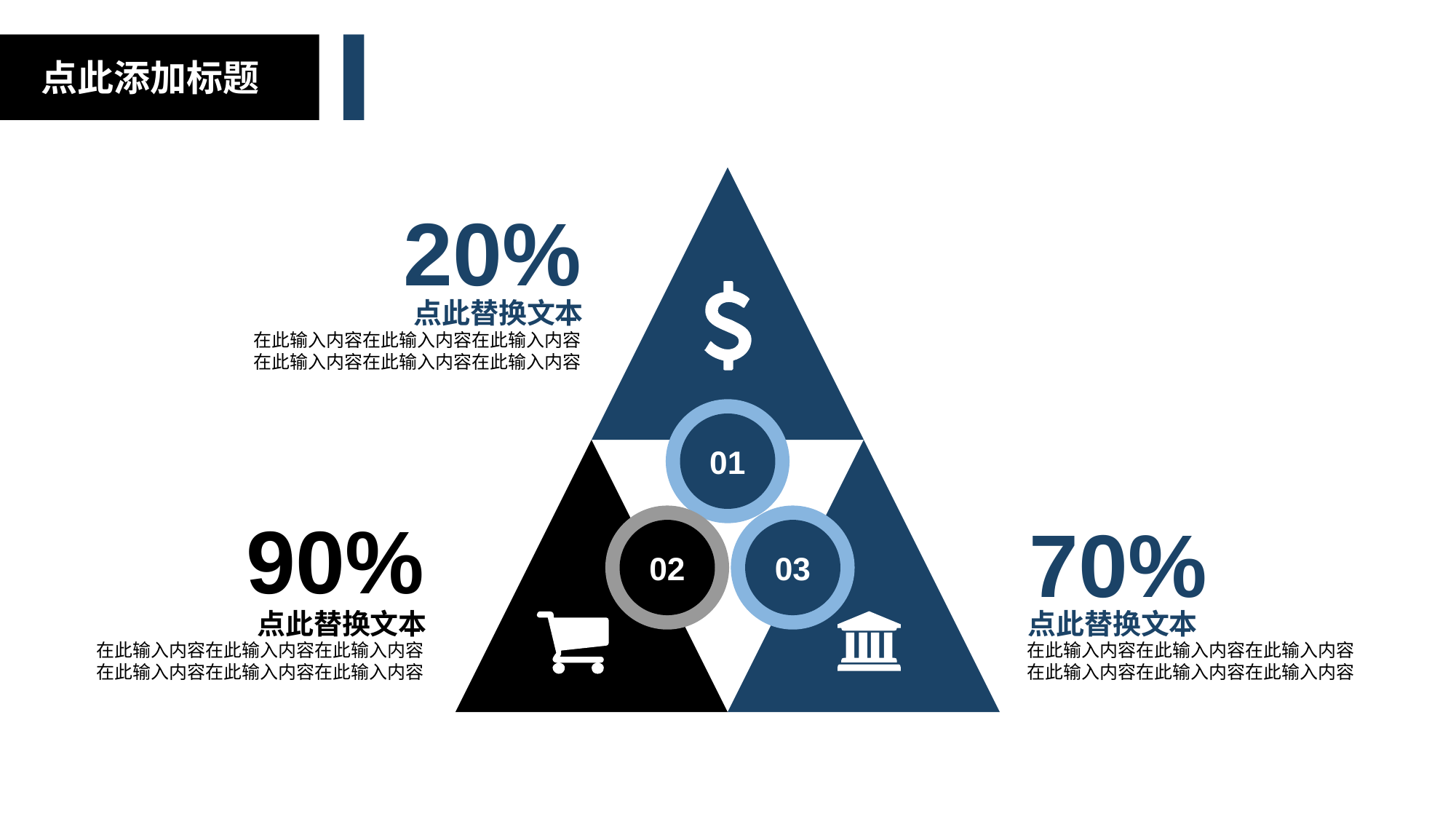

点此添加标题

20%

点此替换文本
在此输入内容在此输入内容在此输入内容在此输入内容在此输入内容在此输入内容

01

90%

02

03
70%
点此替换文本
在此输入内容在此输入内容在此输入内容在此输入内容在此输入内容在此输入内容
点此替换文本
在此输入内容在此输入内容在此输入内容在此输入内容在此输入内容在此输入内容